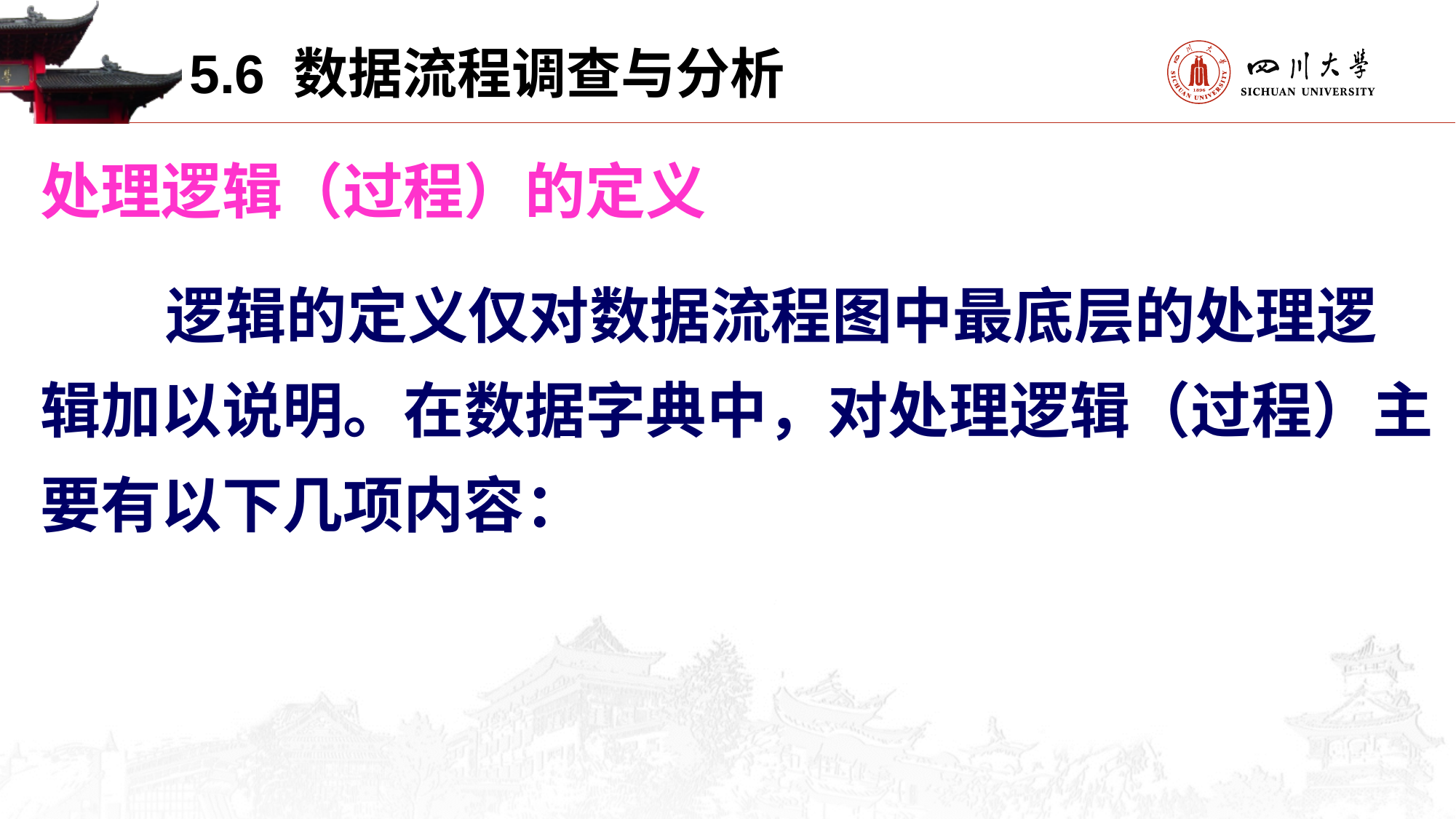

5.6 数据流程调查与分析

处理逻辑（过程）的定义
        逻辑的定义仅对数据流程图中最底层的处理逻辑加以说明。在数据字典中，对处理逻辑（过程）主要有以下几项内容：